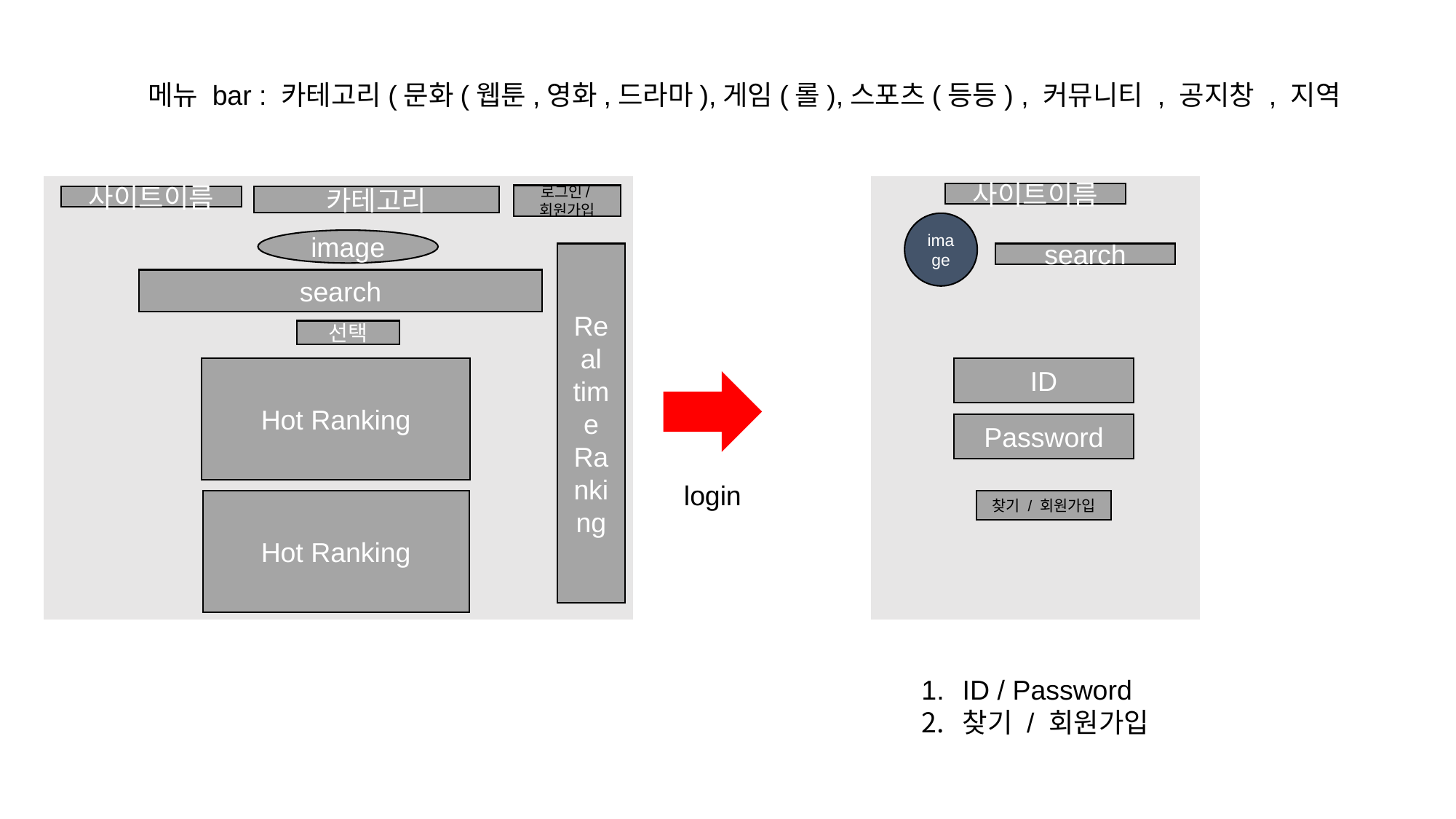

메뉴 bar : 카테고리(문화(웹툰,영화,드라마),게임(롤),스포츠(등등) , 커뮤니티 , 공지창 , 지역

사이트이름
로그인/회원가입
사이트이름
카테고리
image
image
Real time Ranking
search
search
선택
Hot Ranking
ID

Password
login
Hot Ranking
찾기 / 회원가입
ID / Password
찾기 / 회원가입